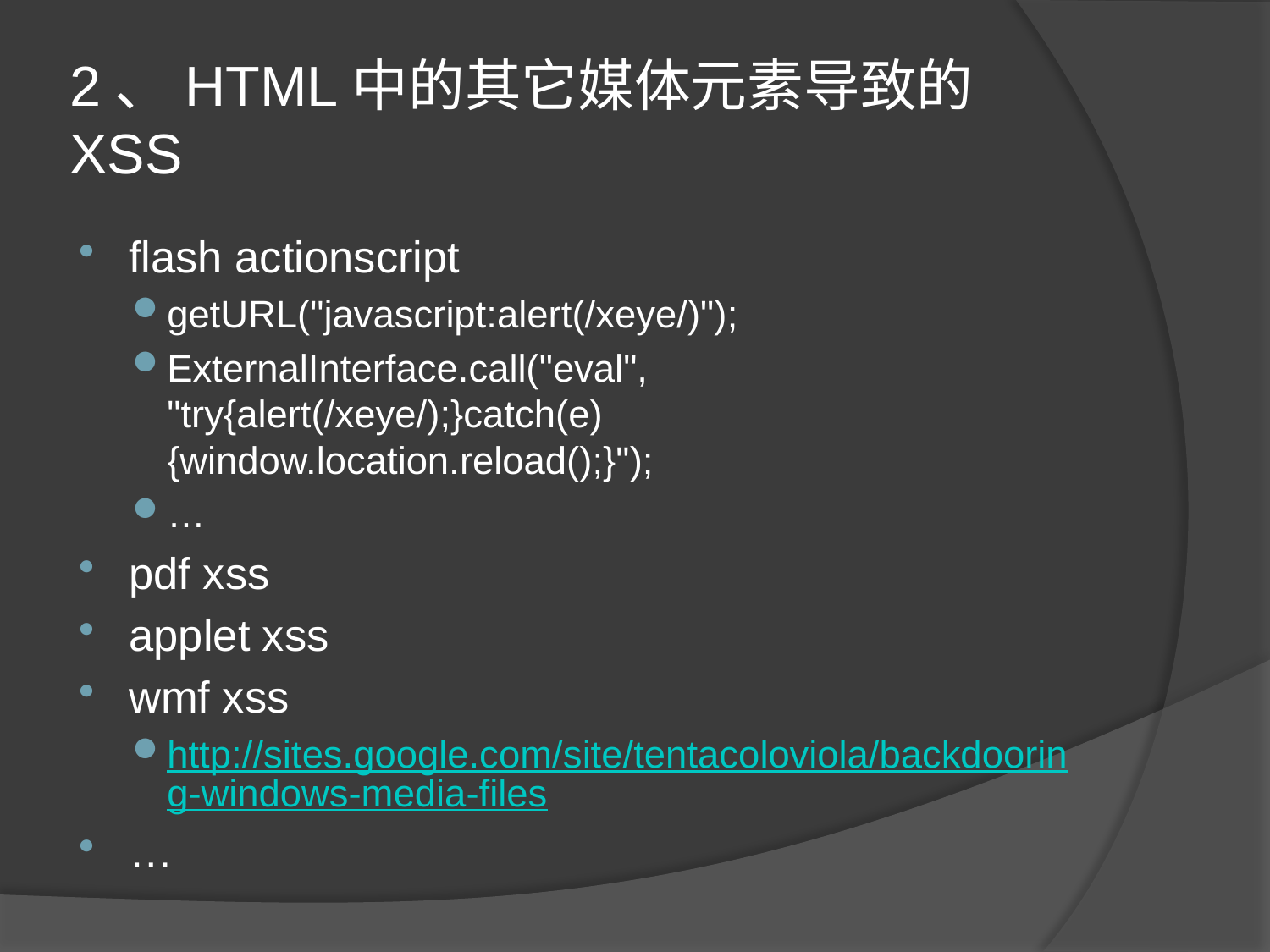

# 2、HTML中的其它媒体元素导致的XSS
flash actionscript
getURL("javascript:alert(/xeye/)");
ExternalInterface.call("eval", "try{alert(/xeye/);}catch(e){window.location.reload();}");
…
pdf xss
applet xss
wmf xss
http://sites.google.com/site/tentacoloviola/backdooring-windows-media-files
…